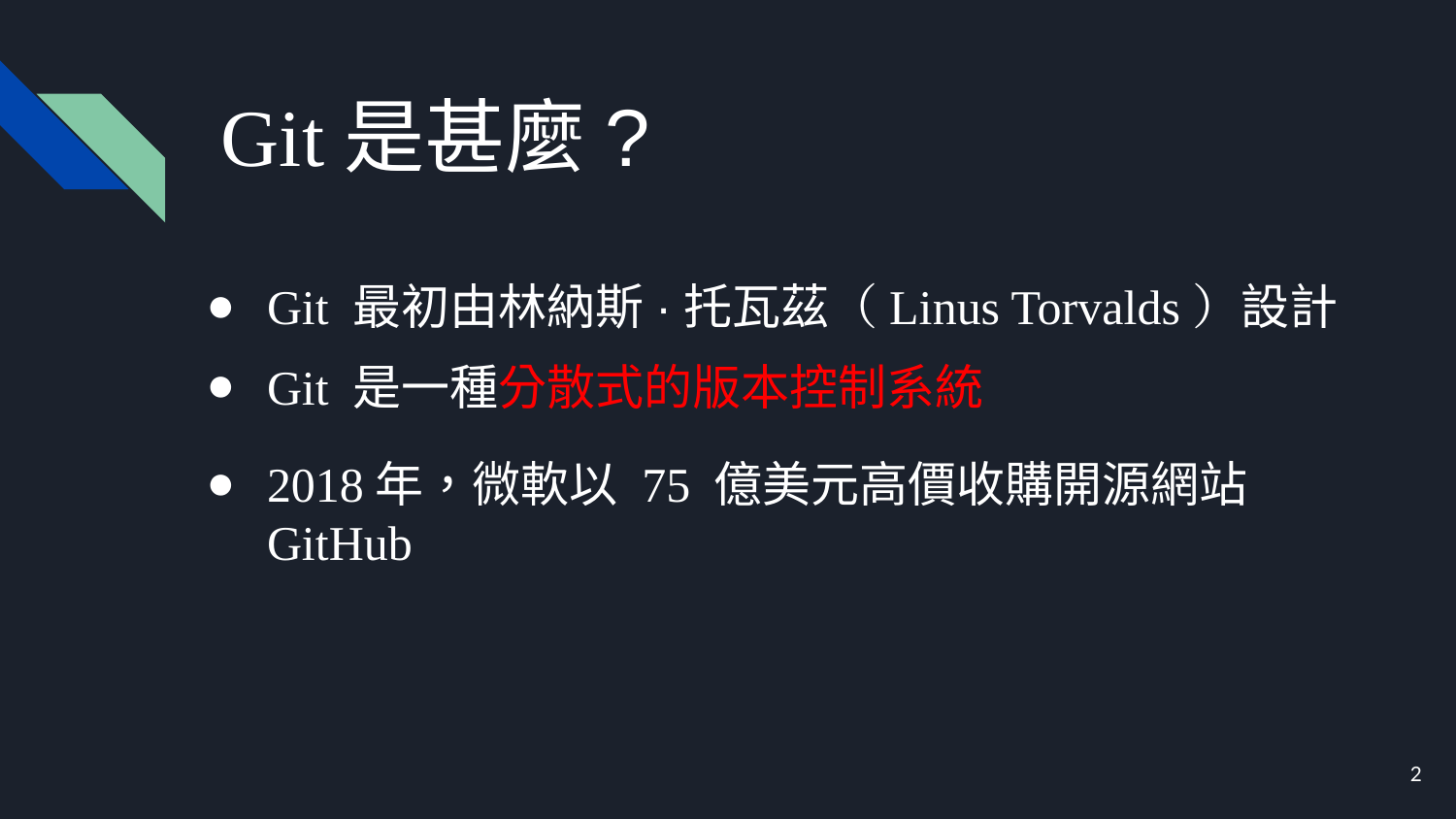

# Git是甚麼?
Git 最初由林納斯·托瓦茲（Linus Torvalds）設計
Git 是一種分散式的版本控制系統
2018年，微軟以 75 億美元高價收購開源網站GitHub
2